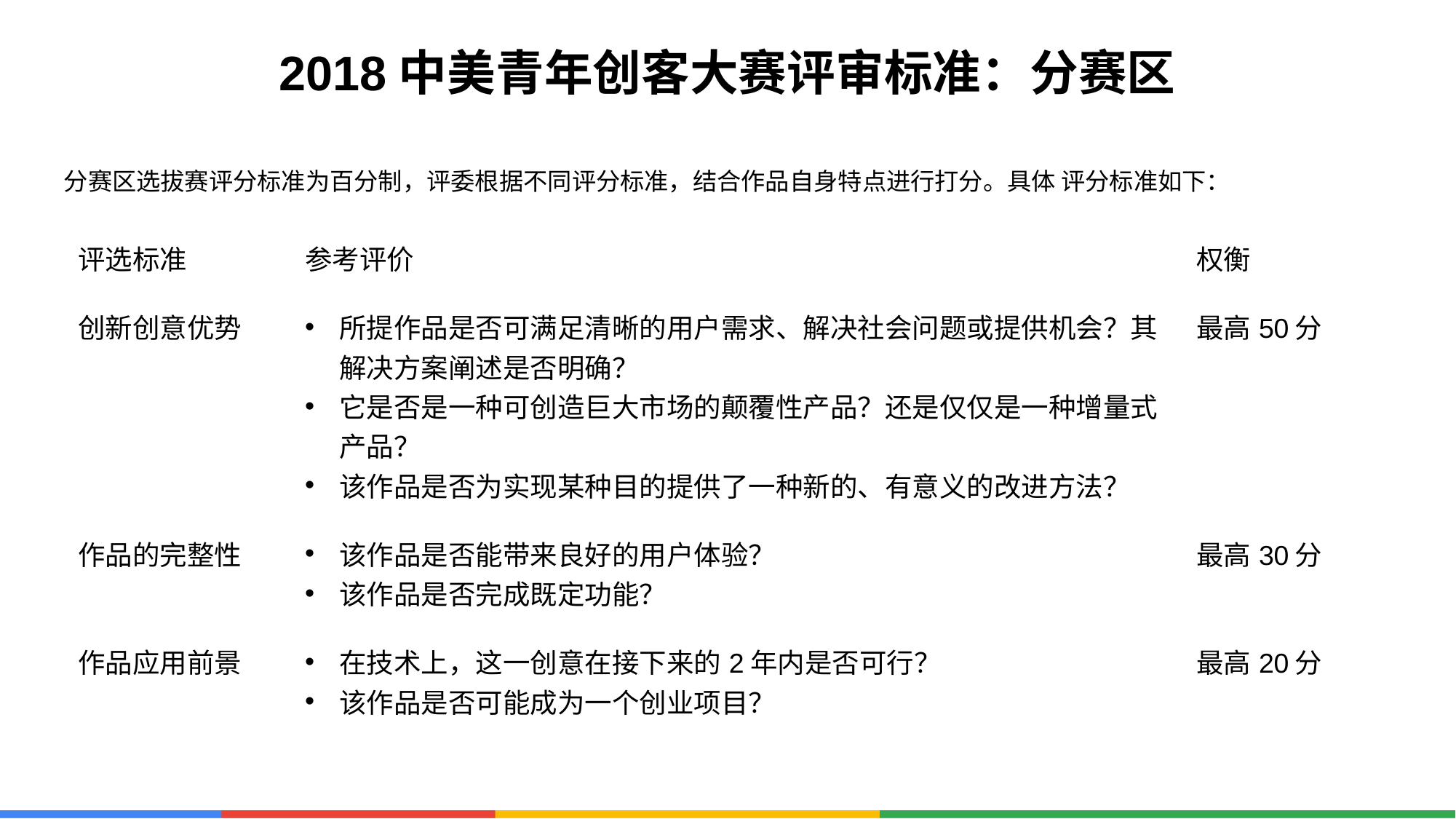

2018中美青年创客大赛评审标准：分赛区
分赛区选拔赛评分标准为百分制，评委根据不同评分标准，结合作品⾃⾝特点进⾏打分。具体 评分标准如下：
| 评选标准 | 参考评价 | 权衡 |
| --- | --- | --- |
| 创新创意优势 | 所提作品是否可满⾜清晰的⽤户需求、解决社会问题或提供机会？其解决⽅案阐述是否明确？ 它是否是⼀种可创造巨⼤市场的颠覆性产品？还是仅仅是⼀种增量式产品？ 该作品是否为实现某种⽬的提供了⼀种新的、有意义的改进方法？ | 最高50分 |
| 作品的完整性 | 该作品是否能带来良好的⽤户体验？ 该作品是否完成既定功能？ | 最高30分 |
| 作品应⽤前景 | 在技术上，这⼀创意在接下来的2年内是否可⾏？ 该作品是否可能成为⼀个创业项⽬？ | 最高20分 |